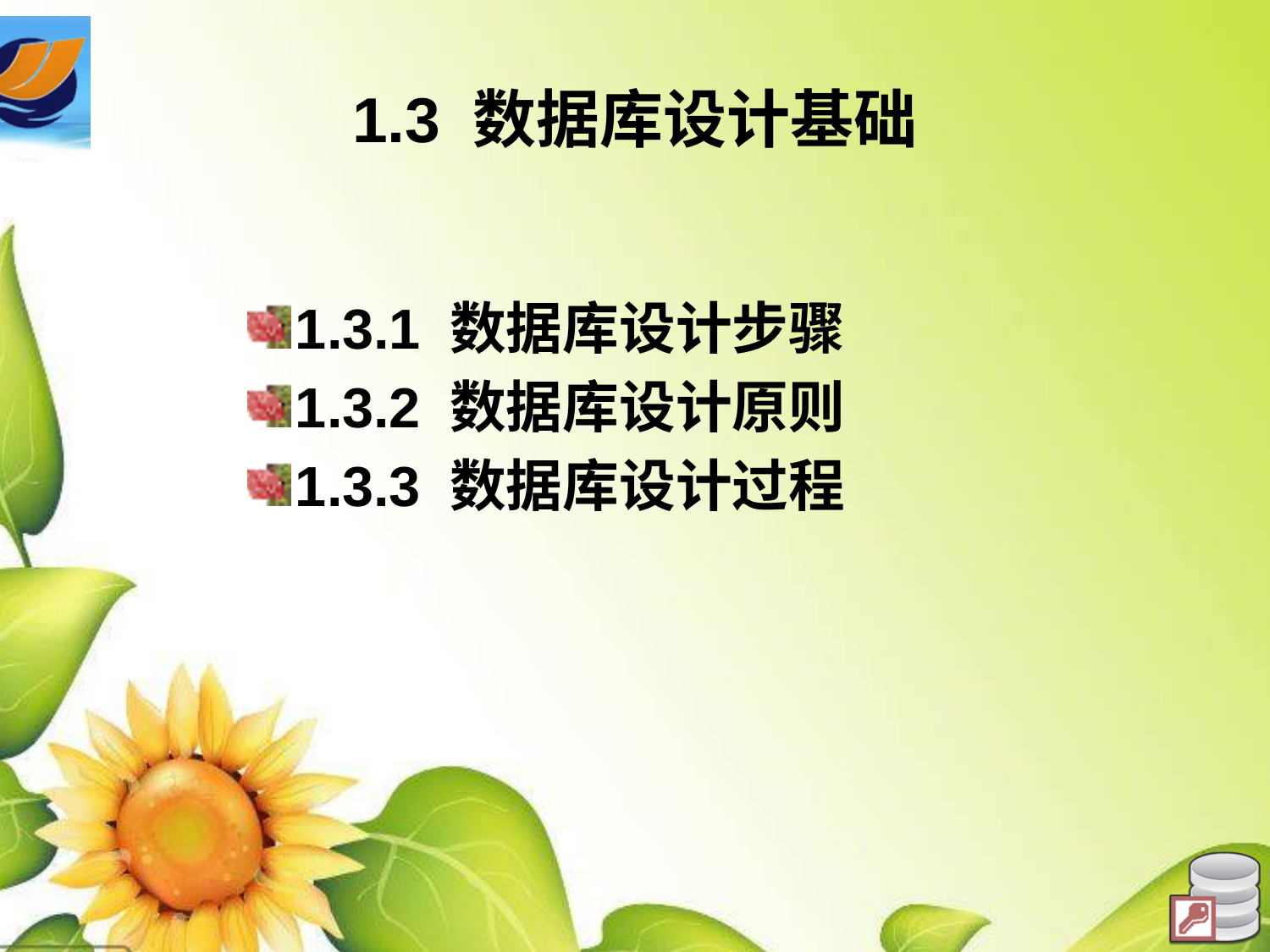

# 1.3 数据库设计基础
1.3.1 数据库设计步骤
1.3.2 数据库设计原则
1.3.3 数据库设计过程